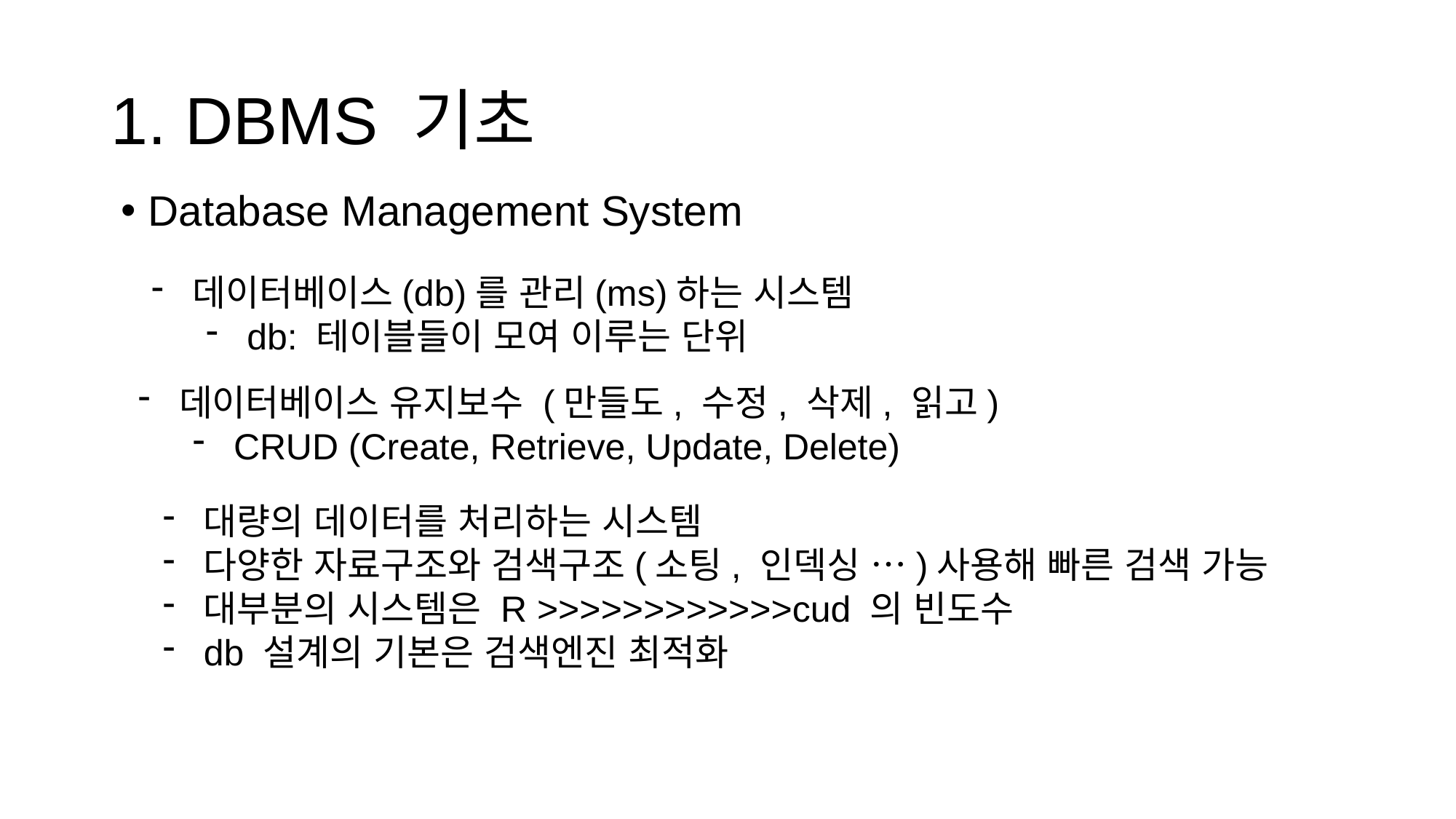

# 1. DBMS 기초
Database Management System
데이터베이스(db)를 관리(ms)하는 시스템
db: 테이블들이 모여 이루는 단위
데이터베이스 유지보수 (만들도, 수정, 삭제, 읽고)
CRUD (Create, Retrieve, Update, Delete)
대량의 데이터를 처리하는 시스템
다양한 자료구조와 검색구조(소팅, 인덱싱 …)사용해 빠른 검색 가능
대부분의 시스템은 R >>>>>>>>>>>>cud 의 빈도수
db 설계의 기본은 검색엔진 최적화